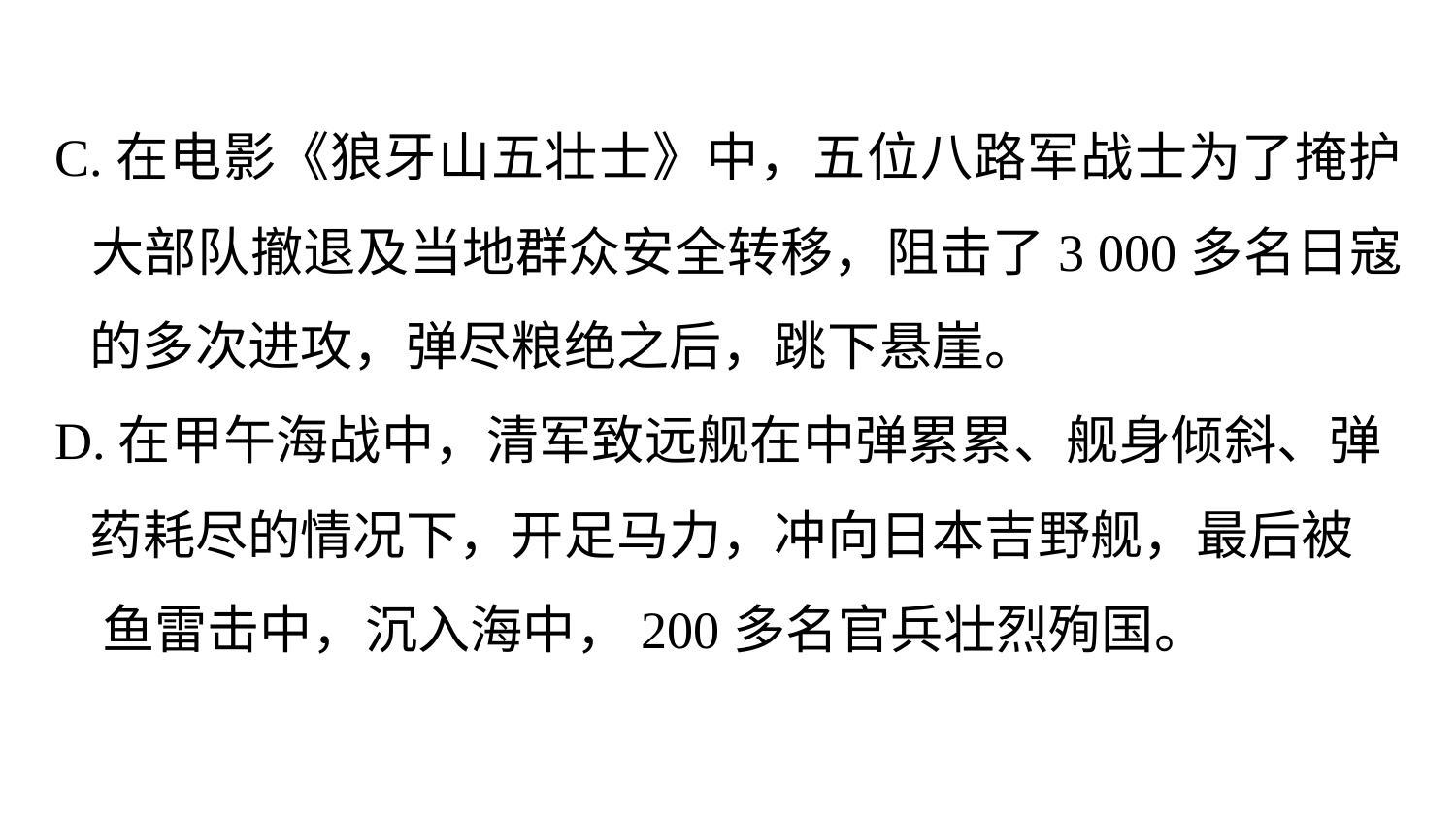

C.在电影《狼牙山五壮士》中，五位八路军战士为了掩护
   大部队撤退及当地群众安全转移，阻击了3 000多名日寇
   的多次进攻，弹尽粮绝之后，跳下悬崖。
D.在甲午海战中，清军致远舰在中弹累累、舰身倾斜、弹
   药耗尽的情况下，开足马力，冲向日本吉野舰，最后被
    鱼雷击中，沉入海中，200多名官兵壮烈殉国。